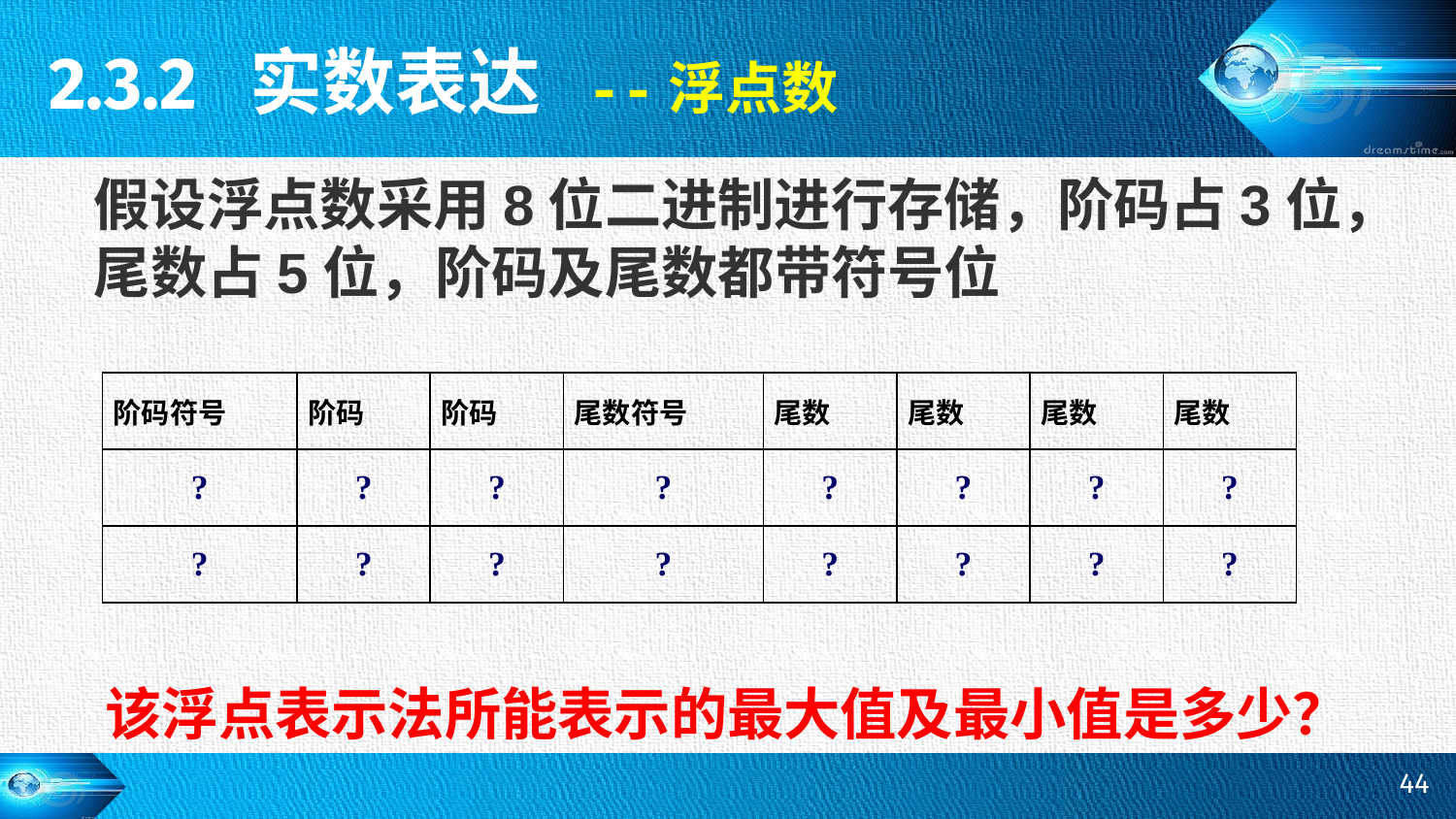

2.3.2  实数表达
--浮点数
假设浮点数采用8位二进制进行存储，阶码占3位，尾数占5位，阶码及尾数都带符号位
| 阶码符号 | 阶码 | 阶码 | 尾数符号 | 尾数 | 尾数 | 尾数 | 尾数 |
| --- | --- | --- | --- | --- | --- | --- | --- |
| ? | ? | ? | ? | ? | ? | ? | ? |
| ? | ? | ? | ? | ? | ? | ? | ? |
该浮点表示法所能表示的最大值及最小值是多少？
44